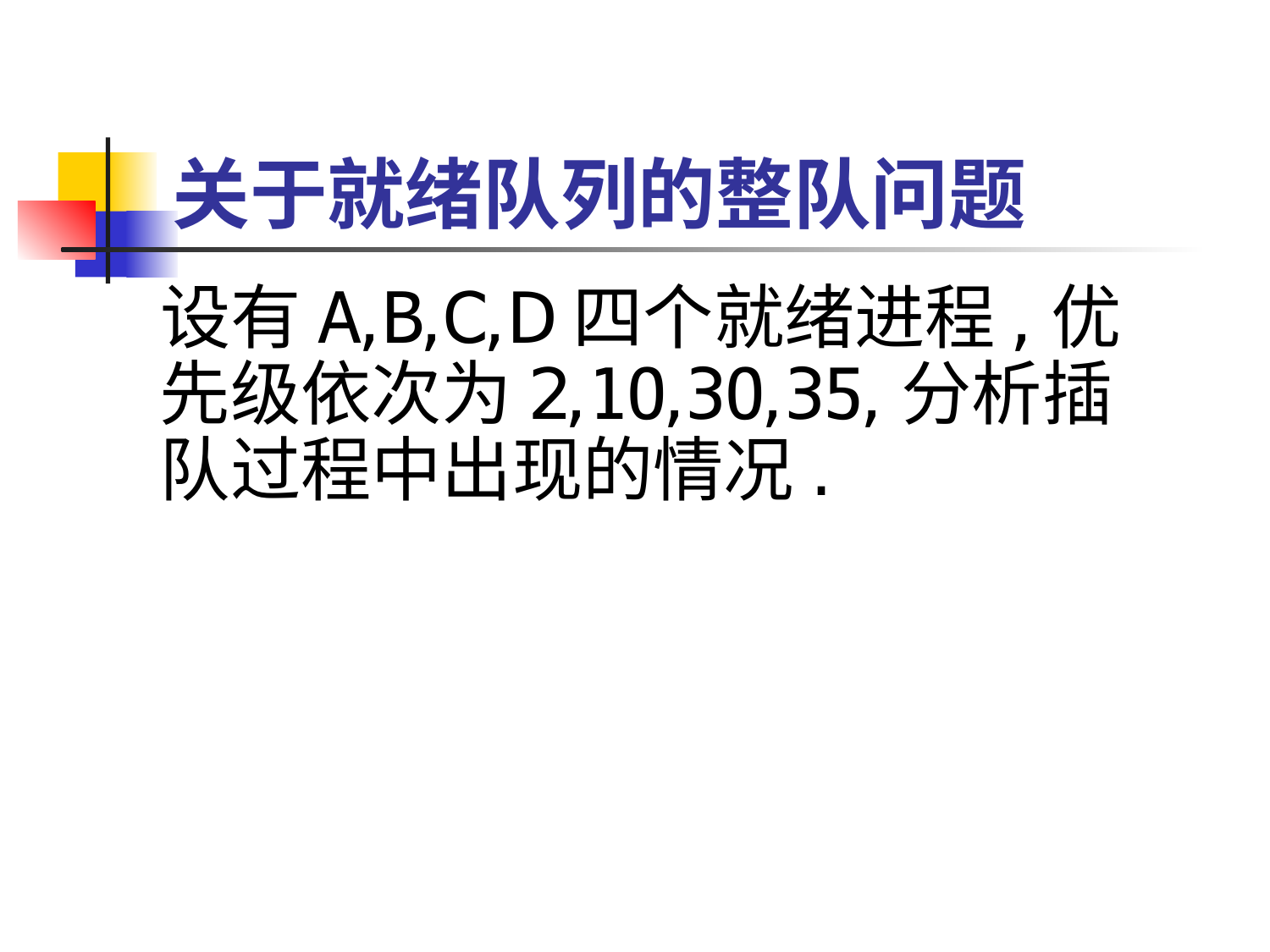

# 关于就绪队列的整队问题
    设有A,B,C,D四个就绪进程,优先级依次为2,10,30,35,分析插队过程中出现的情况.